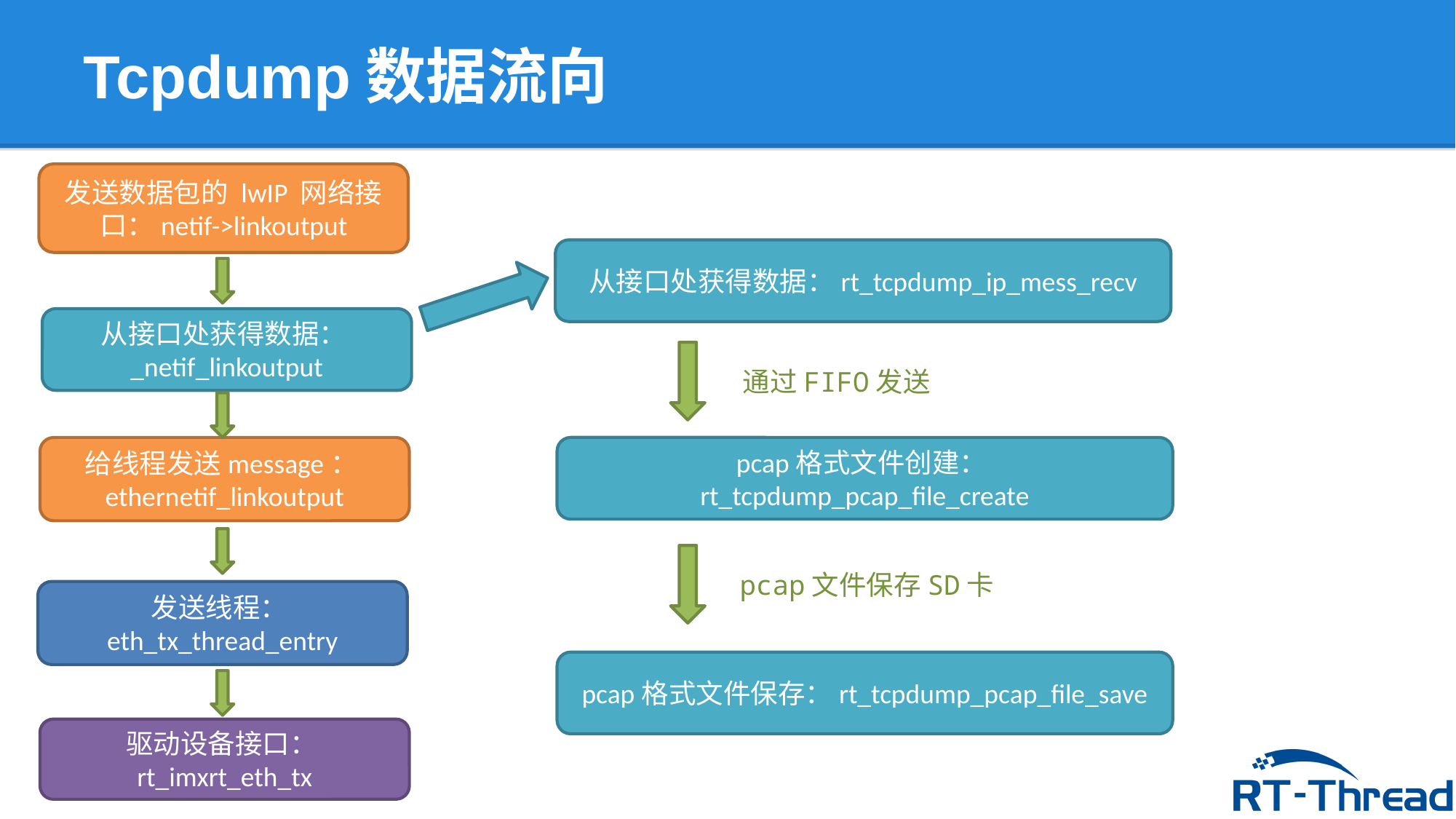

# Tcpdump数据流向
发送数据包的 lwIP 网络接口：netif->linkoutput
从接口处获得数据：rt_tcpdump_ip_mess_recv

从接口处获得数据：_netif_linkoutput

通过FIFO发送

给线程发送message：ethernetif_linkoutput
pcap格式文件创建：rt_tcpdump_pcap_file_create

pcap文件保存SD卡
发送线程：eth_tx_thread_entry
pcap格式文件保存：rt_tcpdump_pcap_file_save

驱动设备接口：rt_imxrt_eth_tx